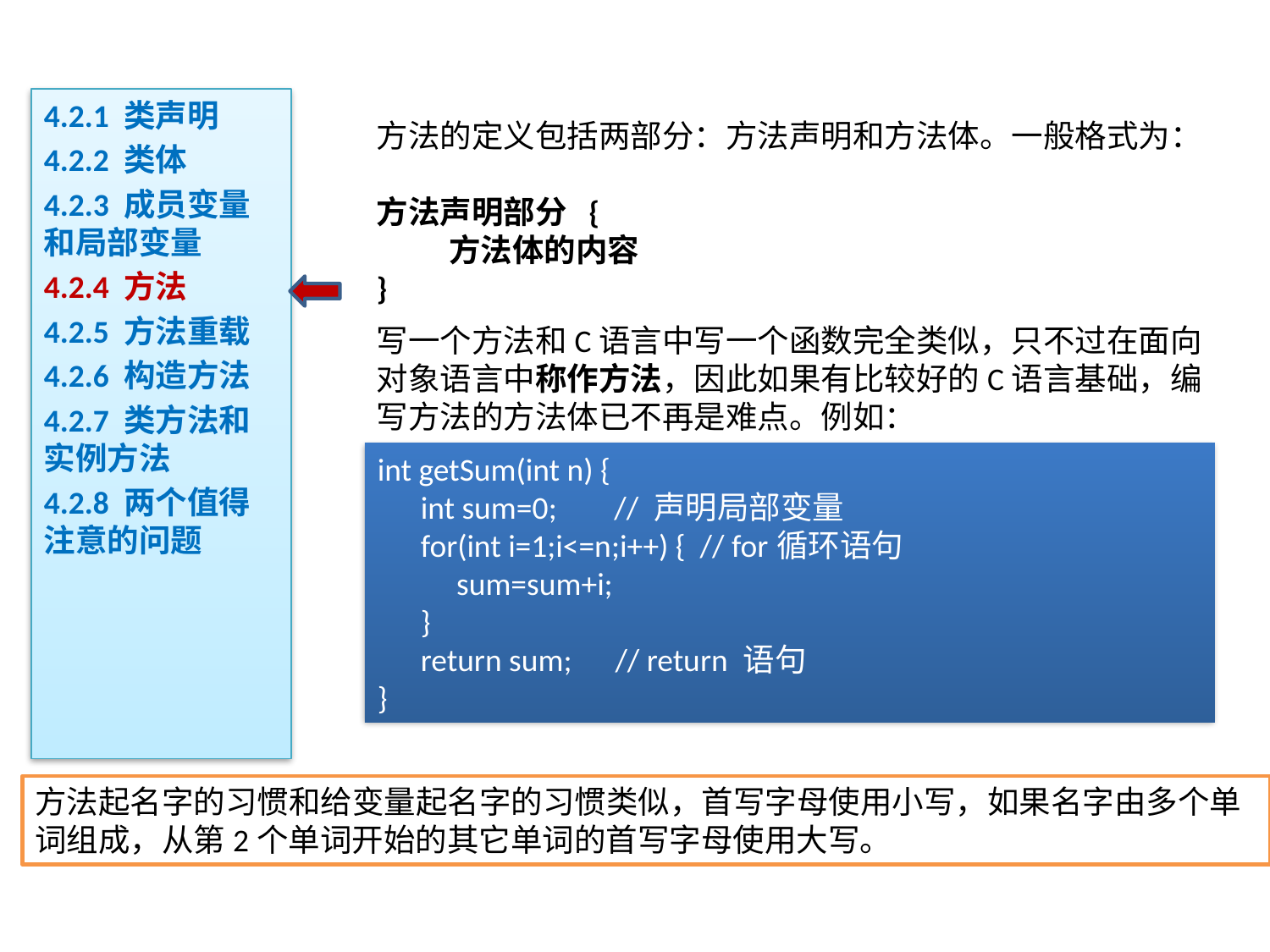

4.2.1 类声明
4.2.2 类体
4.2.3 成员变量和局部变量
4.2.4 方法
4.2.5 方法重载
4.2.6 构造方法
4.2.7 类方法和实例方法
4.2.8 两个值得注意的问题
# 4.2 类
方法的定义包括两部分：方法声明和方法体。一般格式为：

方法声明部分  {
         方法体的内容
}

写一个方法和C语言中写一个函数完全类似，只不过在面向对象语言中称作方法，因此如果有比较好的C语言基础，编写方法的方法体已不再是难点。例如：
int getSum(int n) {
      int sum=0;        // 声明局部变量
      for(int i=1;i<=n;i++) {  // for循环语句
           sum=sum+i;
      }
      return sum;      // return 语句
}
方法起名字的习惯和给变量起名字的习惯类似，首写字母使用小写，如果名字由多个单词组成，从第2个单词开始的其它单词的首写字母使用大写。